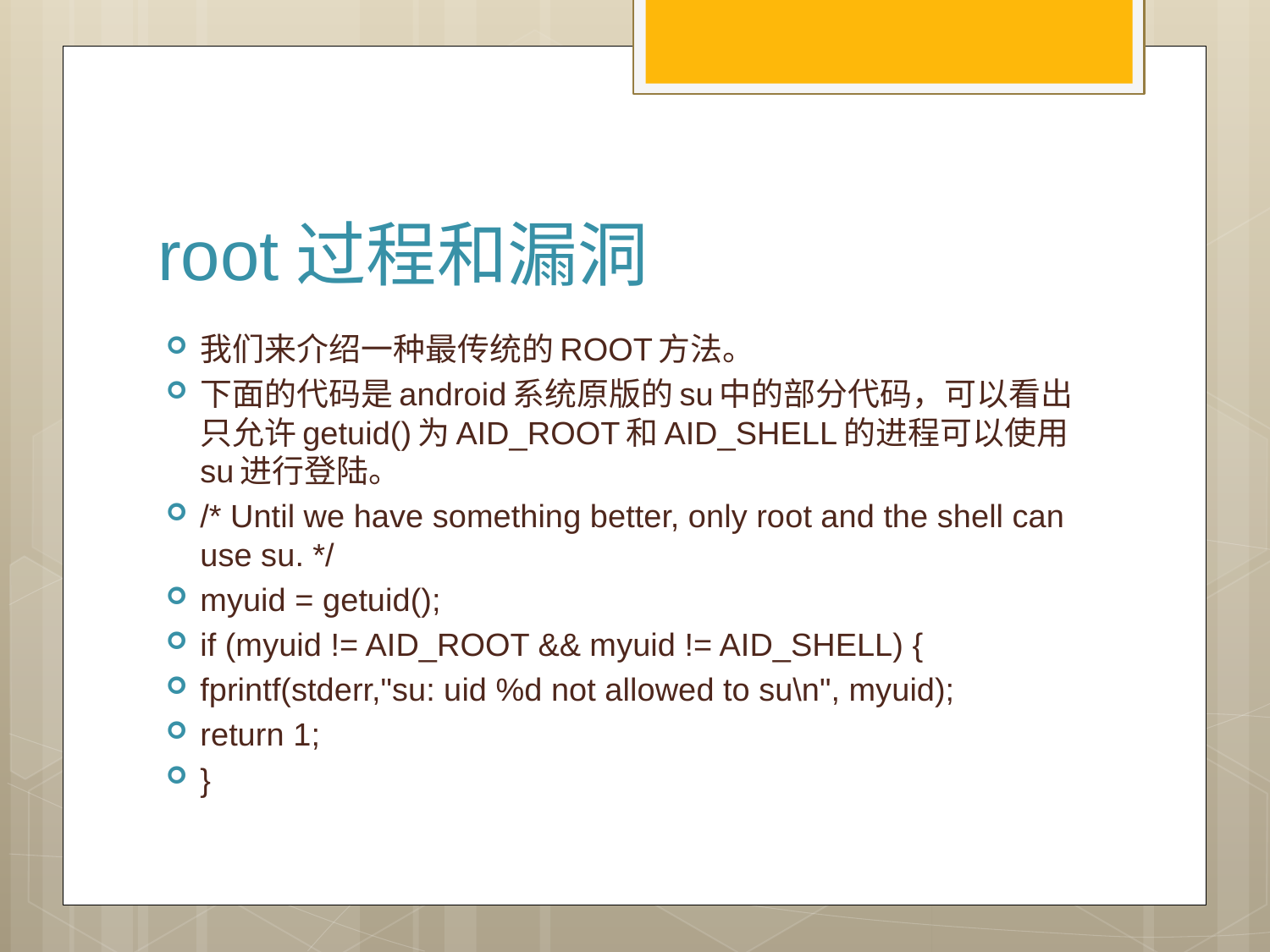

# root过程和漏洞
我们来介绍一种最传统的ROOT方法。
下面的代码是android系统原版的su中的部分代码，可以看出只允许getuid()为AID_ROOT和AID_SHELL的进程可以使用su进行登陆。
/* Until we have something better, only root and the shell can use su. */
myuid = getuid();
if (myuid != AID_ROOT && myuid != AID_SHELL) {
fprintf(stderr,"su: uid %d not allowed to su\n", myuid);
return 1;
}